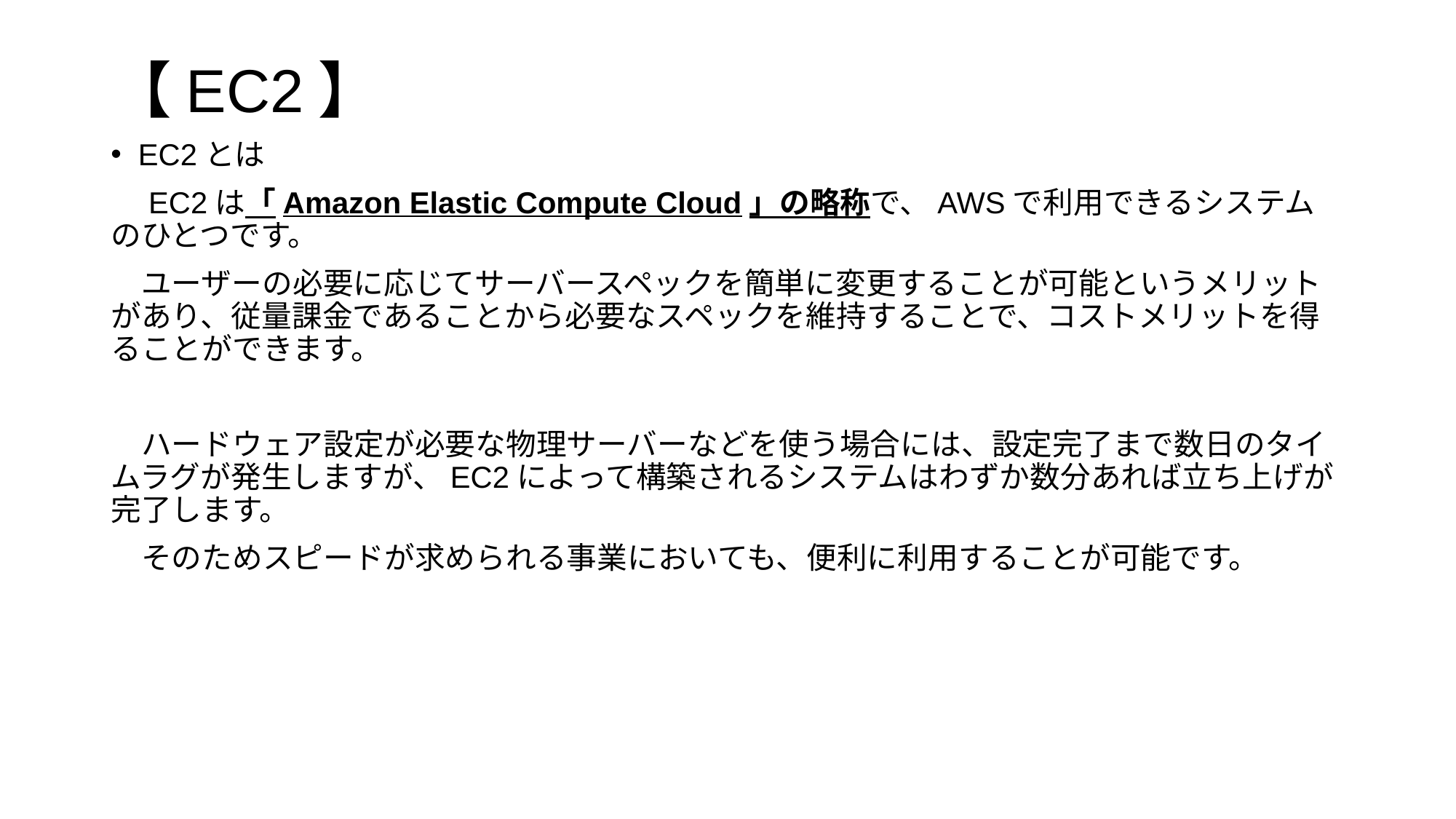

# 【EC2】
EC2とは
　EC2は「Amazon Elastic Compute Cloud」の略称で、AWSで利用できるシステムのひとつです。
　ユーザーの必要に応じてサーバースペックを簡単に変更することが可能というメリットがあり、従量課金であることから必要なスペックを維持することで、コストメリットを得ることができます。

　ハードウェア設定が必要な物理サーバーなどを使う場合には、設定完了まで数日のタイムラグが発生しますが、EC2によって構築されるシステムはわずか数分あれば立ち上げが完了します。
　そのためスピードが求められる事業においても、便利に利用することが可能です。